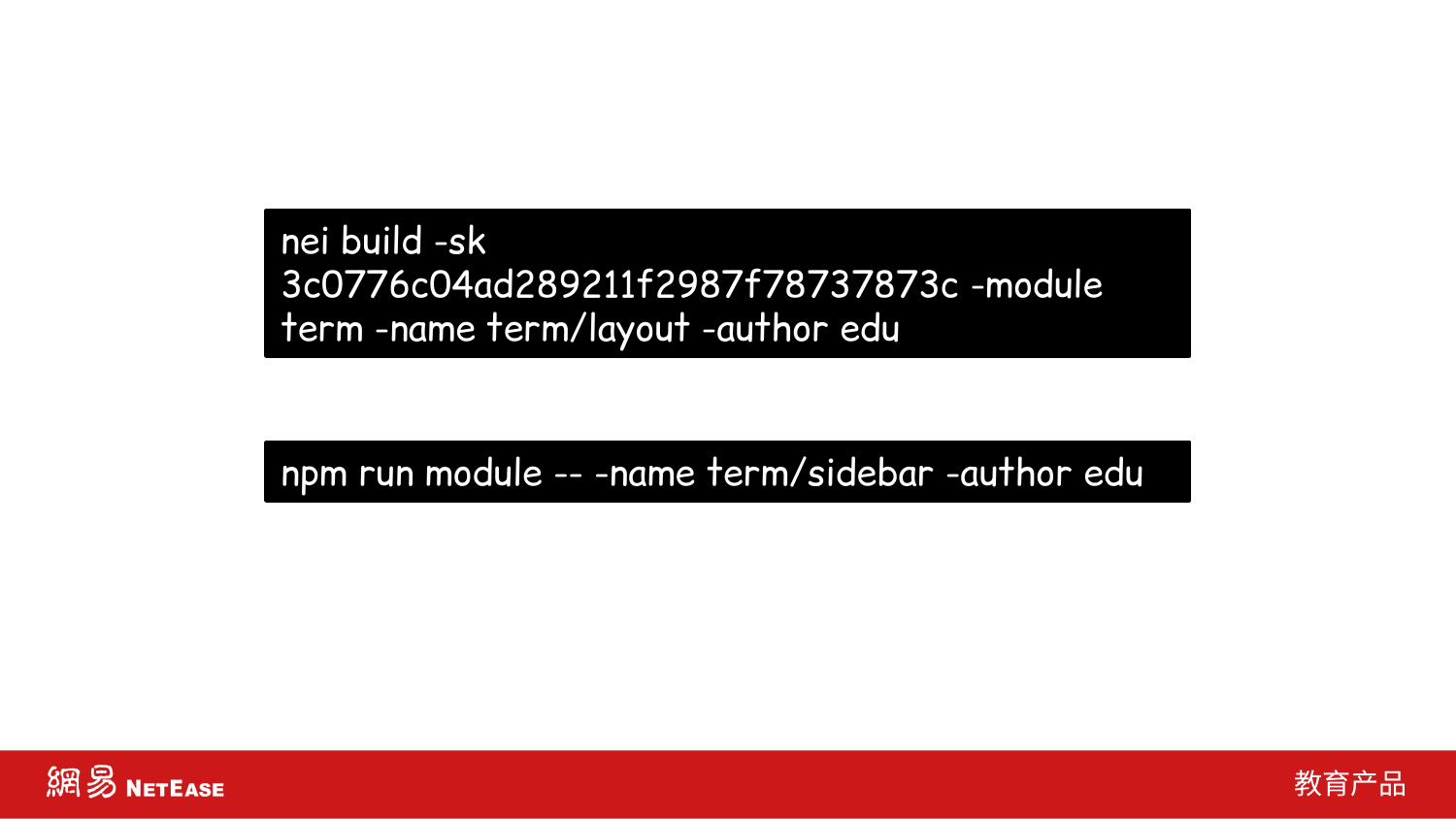

nei build -sk 3c0776c04ad289211f2987f78737873c -module term -name term/layout -author edu
npm run module -- -name term/sidebar -author edu
教育产品